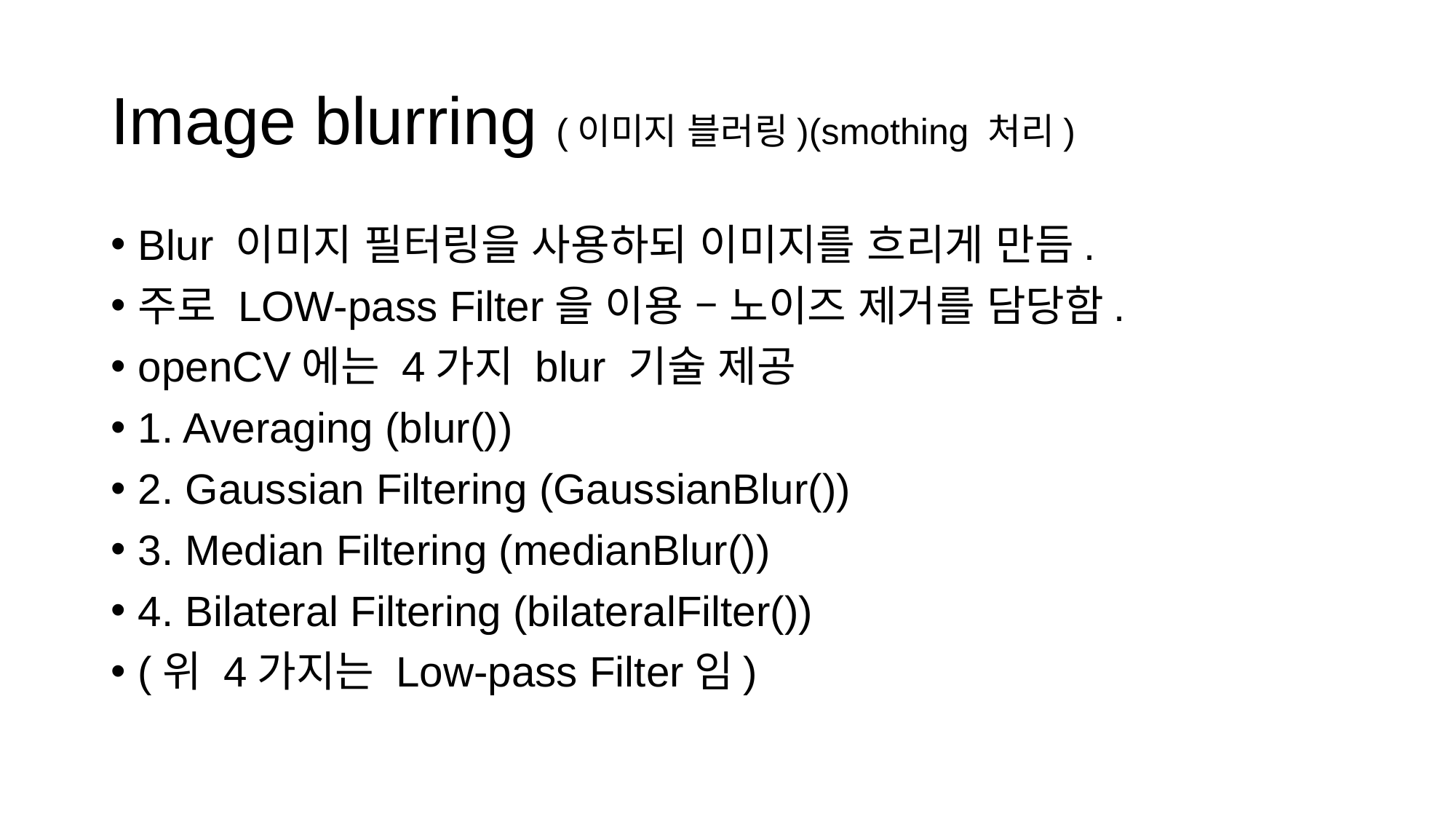

# Image blurring (이미지 블러링)(smothing 처리)
Blur 이미지 필터링을 사용하되 이미지를 흐리게 만듬.
주로 LOW-pass Filter을 이용 – 노이즈 제거를 담당함.
openCV에는 4가지 blur 기술 제공
1. Averaging (blur())
2. Gaussian Filtering (GaussianBlur())
3. Median Filtering (medianBlur())
4. Bilateral Filtering (bilateralFilter())
(위 4가지는 Low-pass Filter임)